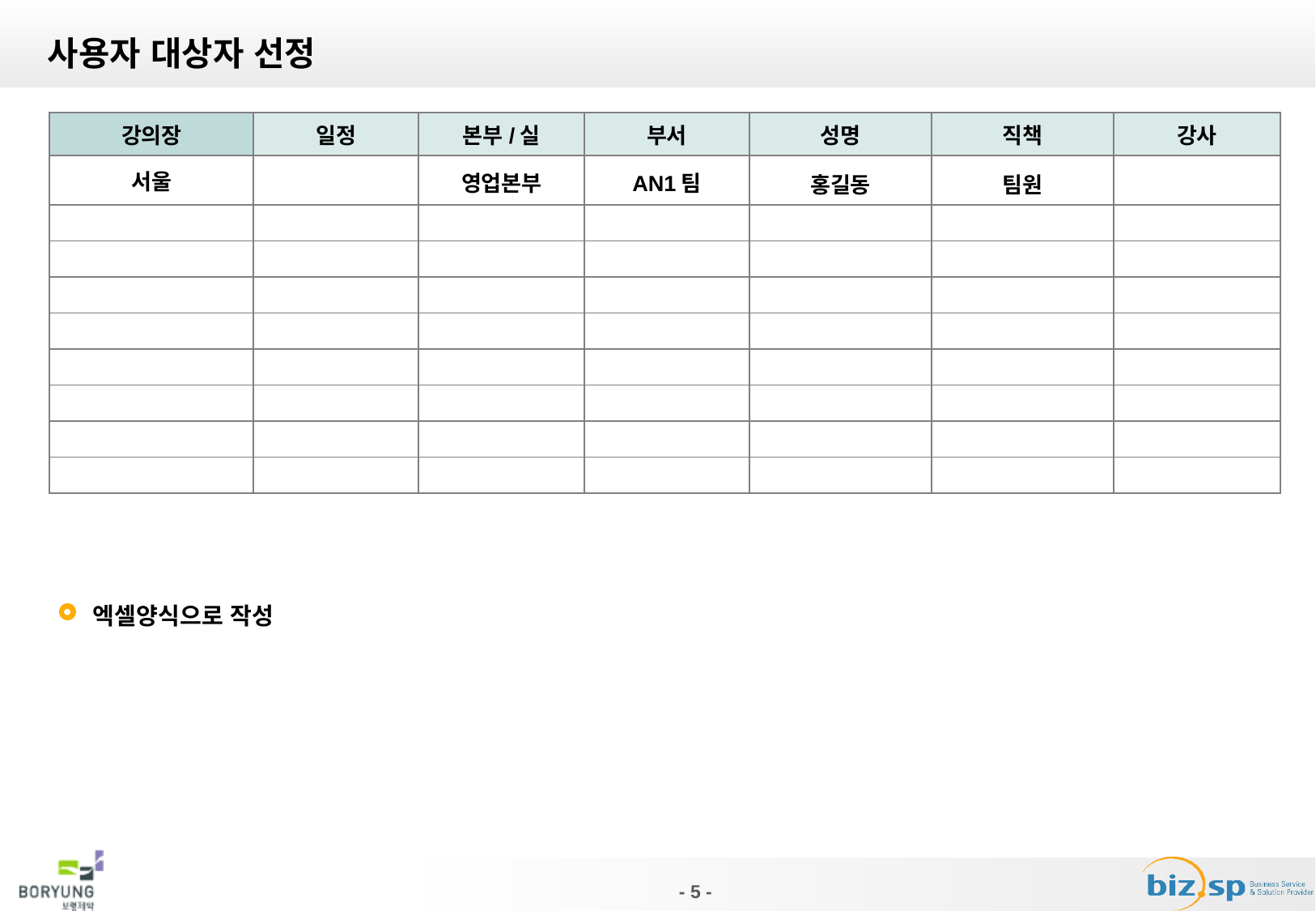

사용자 대상자 선정
| 강의장 | 일정 | 본부/실 | 부서 | 성명 | 직책 | 강사 |
| --- | --- | --- | --- | --- | --- | --- |
| 서울 |  | 영업본부 | AN1팀 | 홍길동 | 팀원 |  |
|  |  |  |  |  |  |  |
|  |  |  |  |  |  |  |
|  |  |  |  |  |  |  |
|  |  |  |  |  |  |  |
|  |  |  |  |  |  |  |
|  |  |  |  |  |  |  |
|  |  |  |  |  |  |  |
|  |  |  |  |  |  |  |
엑셀양식으로 작성